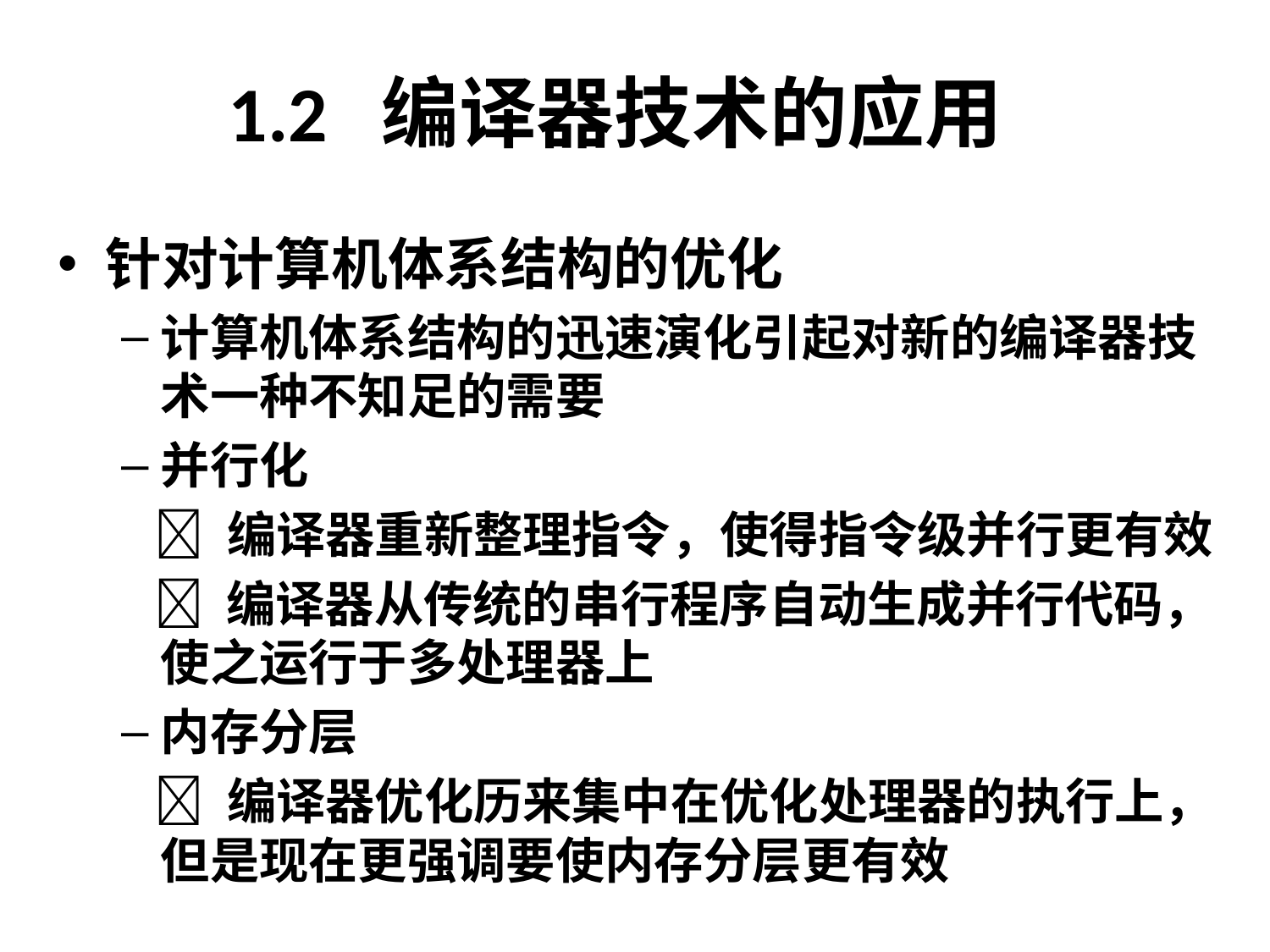

# 1.2  编译器技术的应用
针对计算机体系结构的优化
计算机体系结构的迅速演化引起对新的编译器技术一种不知足的需要
并行化
   • 编译器重新整理指令，使得指令级并行更有效
   • 编译器从传统的串行程序自动生成并行代码，使之运行于多处理器上
内存分层
   • 编译器优化历来集中在优化处理器的执行上，但是现在更强调要使内存分层更有效